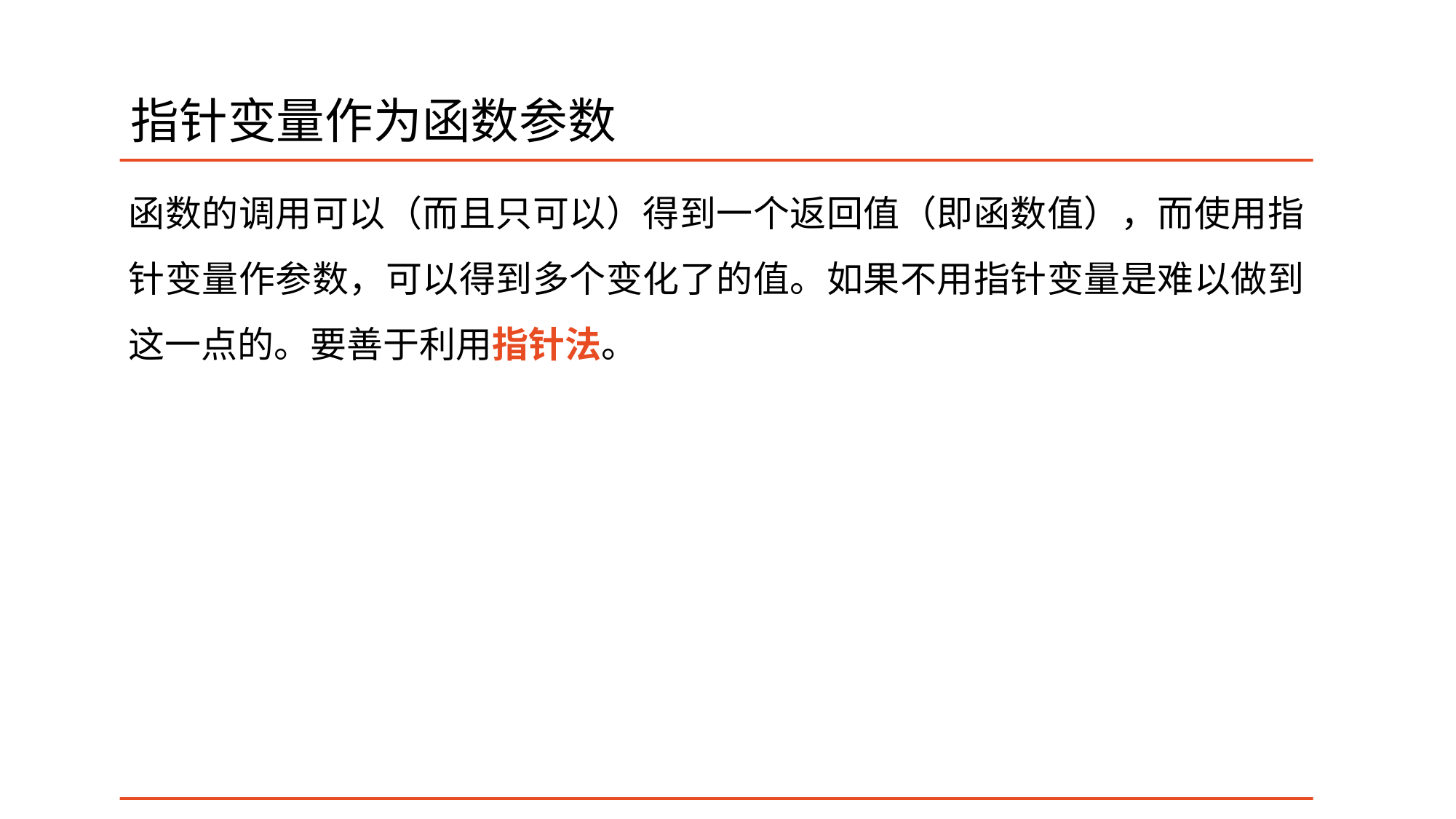

# 指针变量作为函数参数
函数的调用可以（而且只可以）得到一个返回值（即函数值），而使用指针变量作参数，可以得到多个变化了的值。如果不用指针变量是难以做到这一点的。要善于利用指针法。